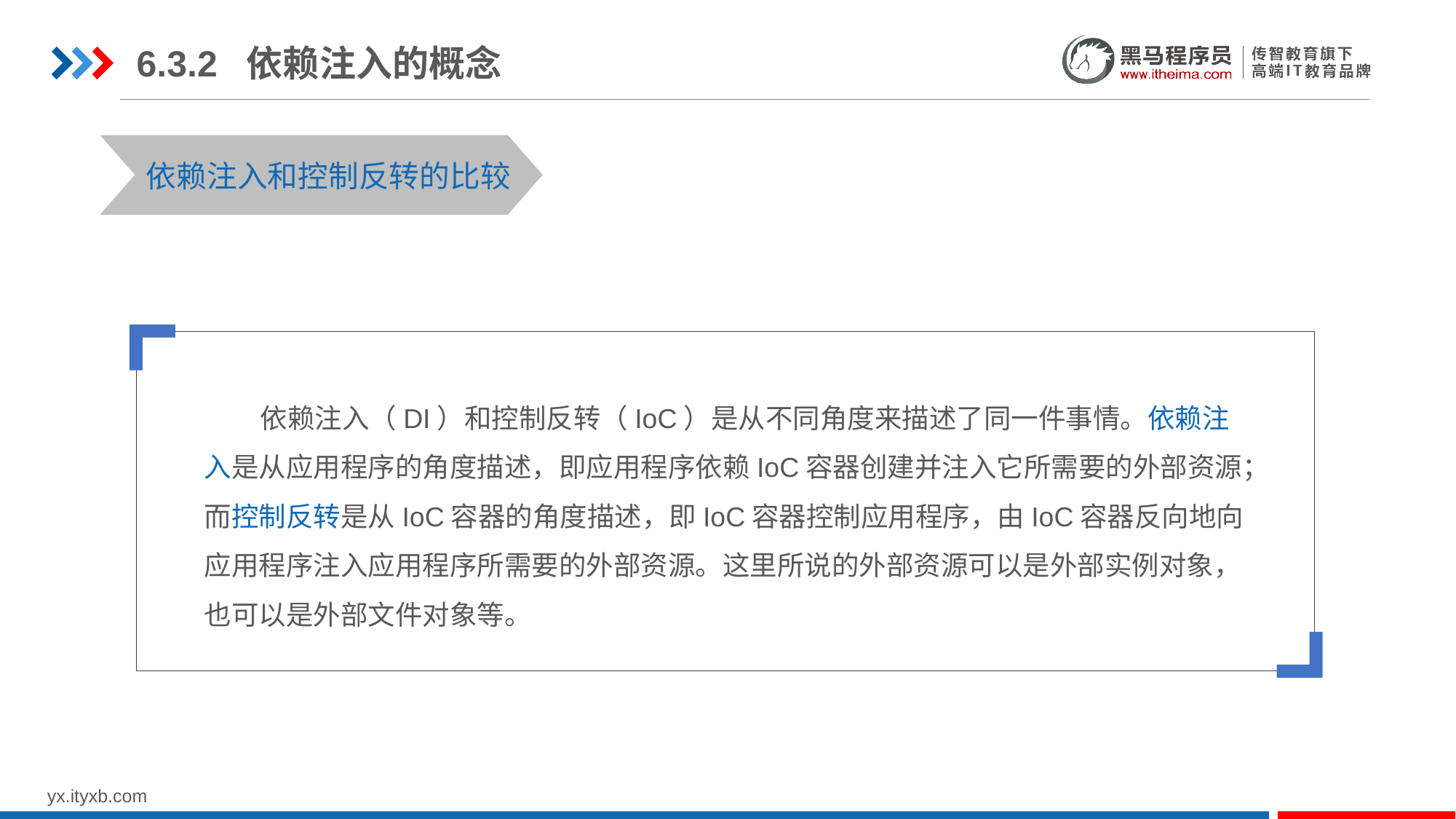

6.3.2  依赖注入的概念

STEP  01
STEP  03
依赖注入和控制反转的比较

        依赖注入（DI）和控制反转（IoC）是从不同角度来描述了同一件事情。依赖注入是从应用程序的角度描述，即应用程序依赖IoC容器创建并注入它所需要的外部资源；而控制反转是从IoC容器的角度描述，即IoC容器控制应用程序，由IoC容器反向地向应用程序注入应用程序所需要的外部资源。这里所说的外部资源可以是外部实例对象，也可以是外部文件对象等。